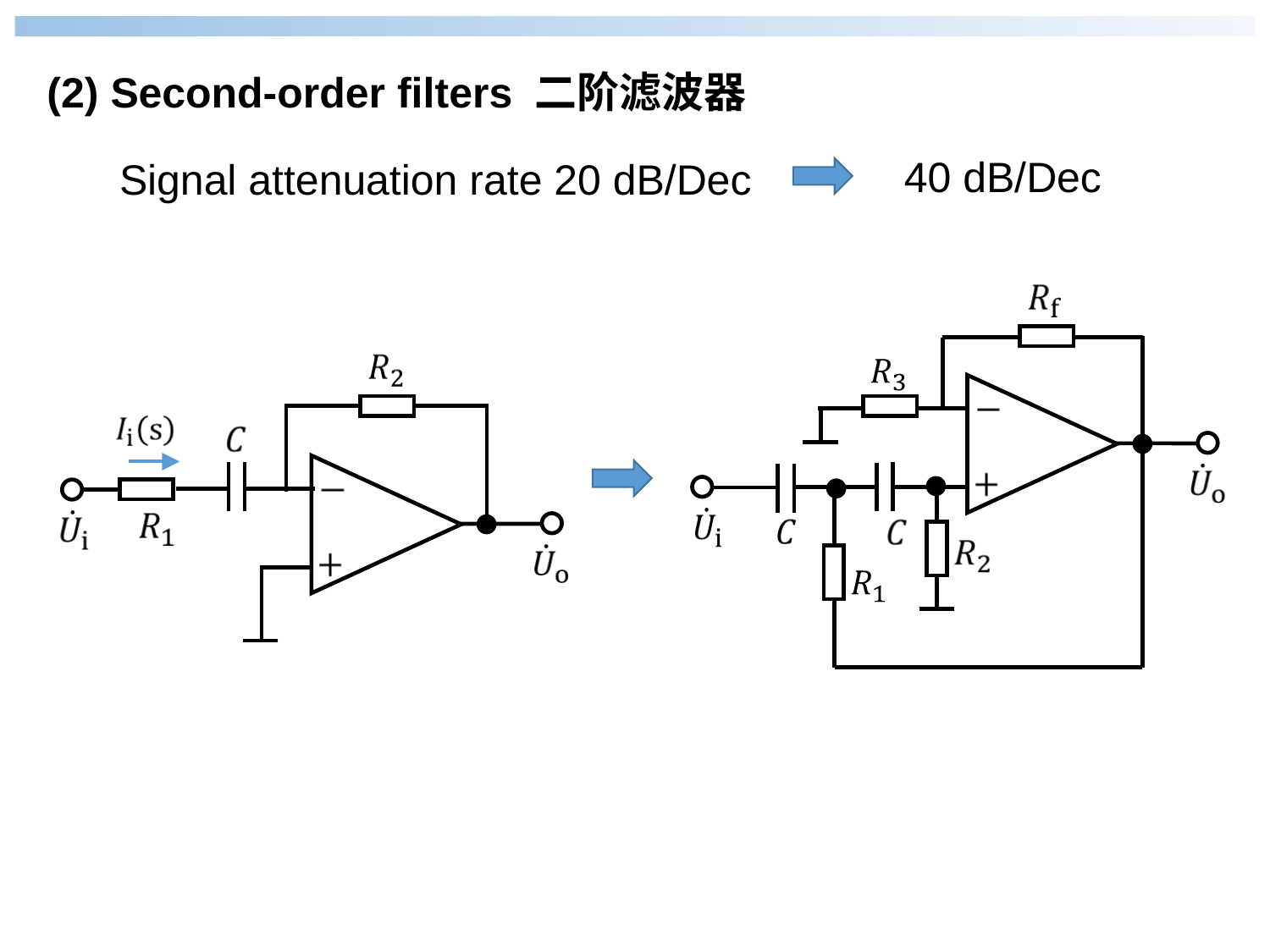

(2) Second-order filters 二阶滤波器
40 dB/Dec
Signal attenuation rate 20 dB/Dec